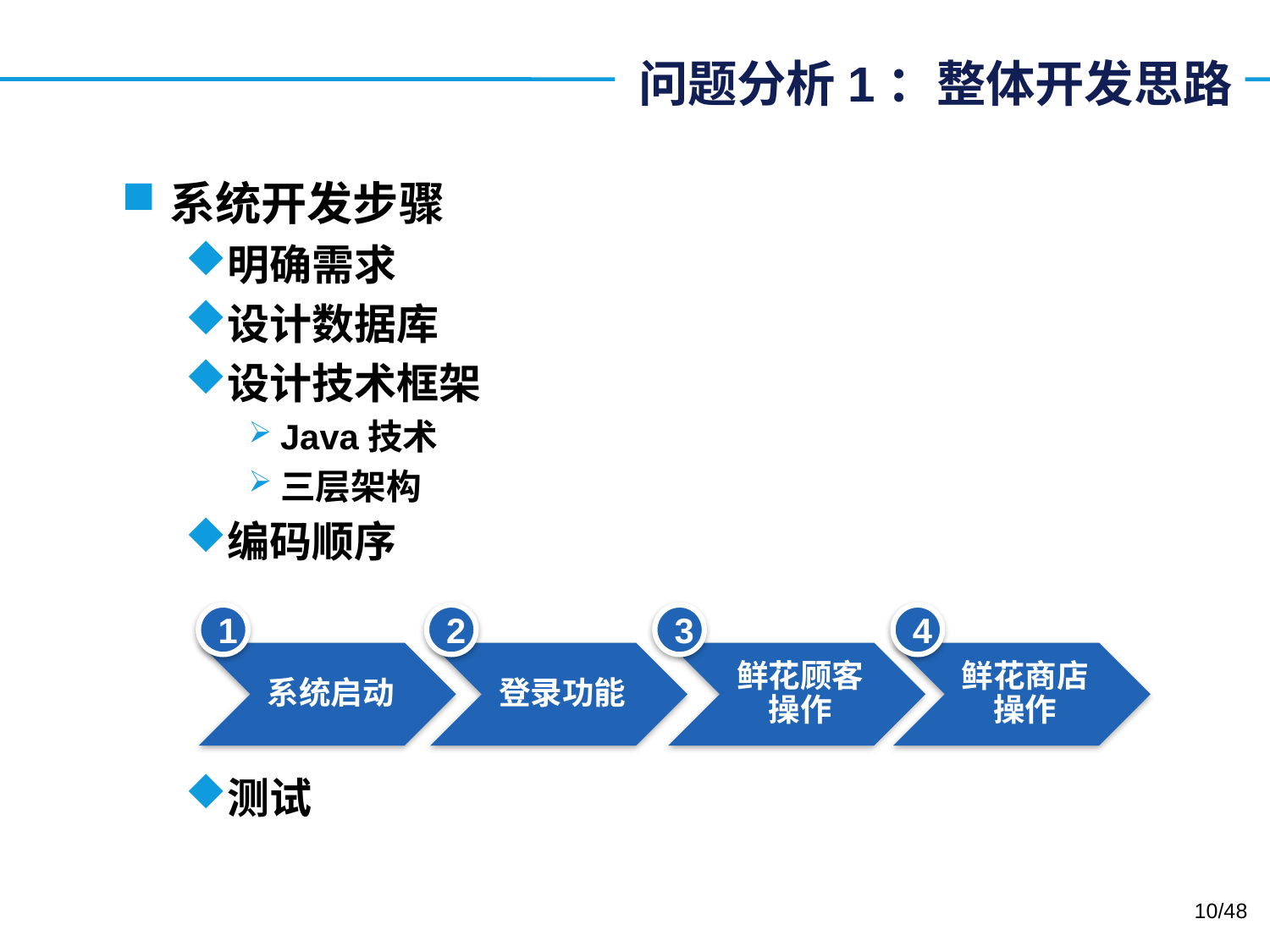

# 问题分析1：整体开发思路
系统开发步骤
明确需求
设计数据库
设计技术框架
Java技术
三层架构
编码顺序

测试
1
2
4
3
系统启动
登录功能
鲜花顾客操作
鲜花商店操作
10/48